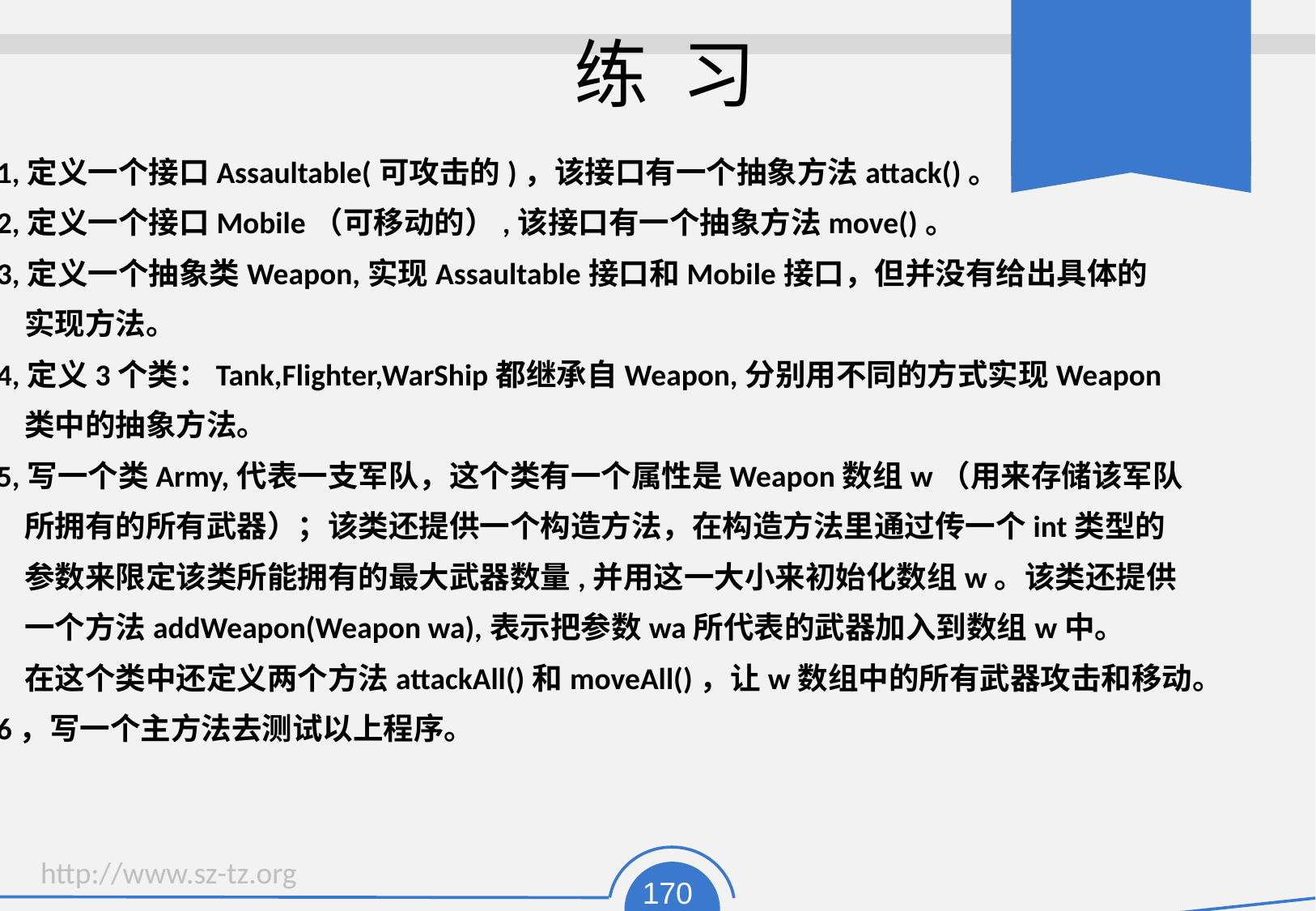

# 练  习
1,定义一个接口Assaultable(可攻击的)，该接口有一个抽象方法attack()。
2,定义一个接口Mobile（可移动的）,该接口有一个抽象方法move()。
3,定义一个抽象类Weapon,实现Assaultable接口和Mobile接口，但并没有给出具体的
   实现方法。
4,定义3个类：Tank,Flighter,WarShip都继承自Weapon,分别用不同的方式实现Weapon
   类中的抽象方法。
5,写一个类Army,代表一支军队，这个类有一个属性是Weapon数组w（用来存储该军队
   所拥有的所有武器）；该类还提供一个构造方法，在构造方法里通过传一个int类型的
   参数来限定该类所能拥有的最大武器数量,并用这一大小来初始化数组w。该类还提供
   一个方法addWeapon(Weapon wa),表示把参数wa所代表的武器加入到数组w中。
   在这个类中还定义两个方法attackAll()和moveAll()，让w数组中的所有武器攻击和移动。
6，写一个主方法去测试以上程序。